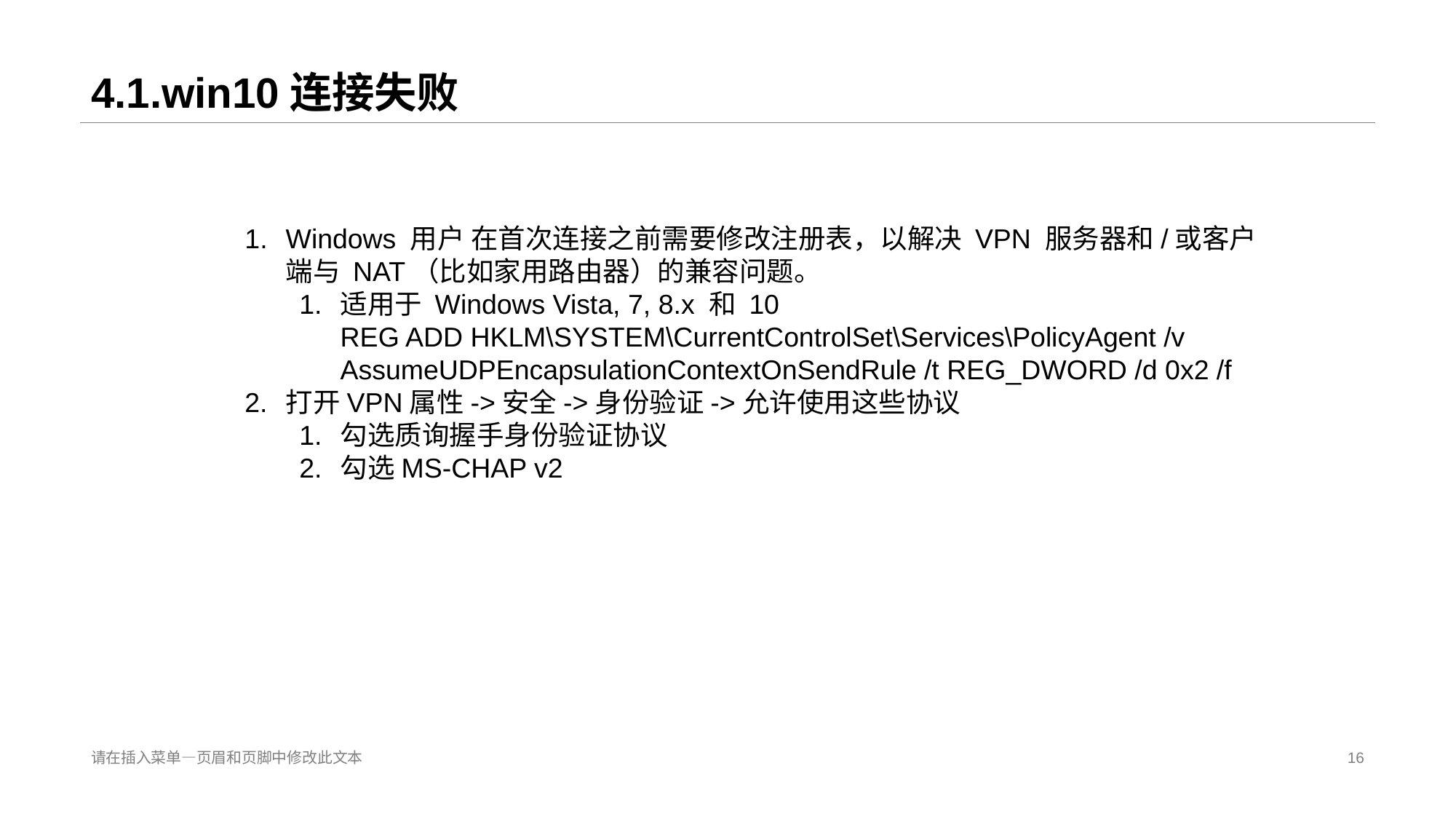

# 4.1.win10连接失败
Windows 用户 在首次连接之前需要修改注册表，以解决 VPN 服务器和/或客户端与 NAT（比如家用路由器）的兼容问题。
适用于 Windows Vista, 7, 8.x 和 10
REG ADD HKLM\SYSTEM\CurrentControlSet\Services\PolicyAgent /v AssumeUDPEncapsulationContextOnSendRule /t REG_DWORD /d 0x2 /f
打开VPN属性->安全->身份验证->允许使用这些协议
勾选质询握手身份验证协议
勾选MS-CHAP v2
请在插入菜单—页眉和页脚中修改此文本
16